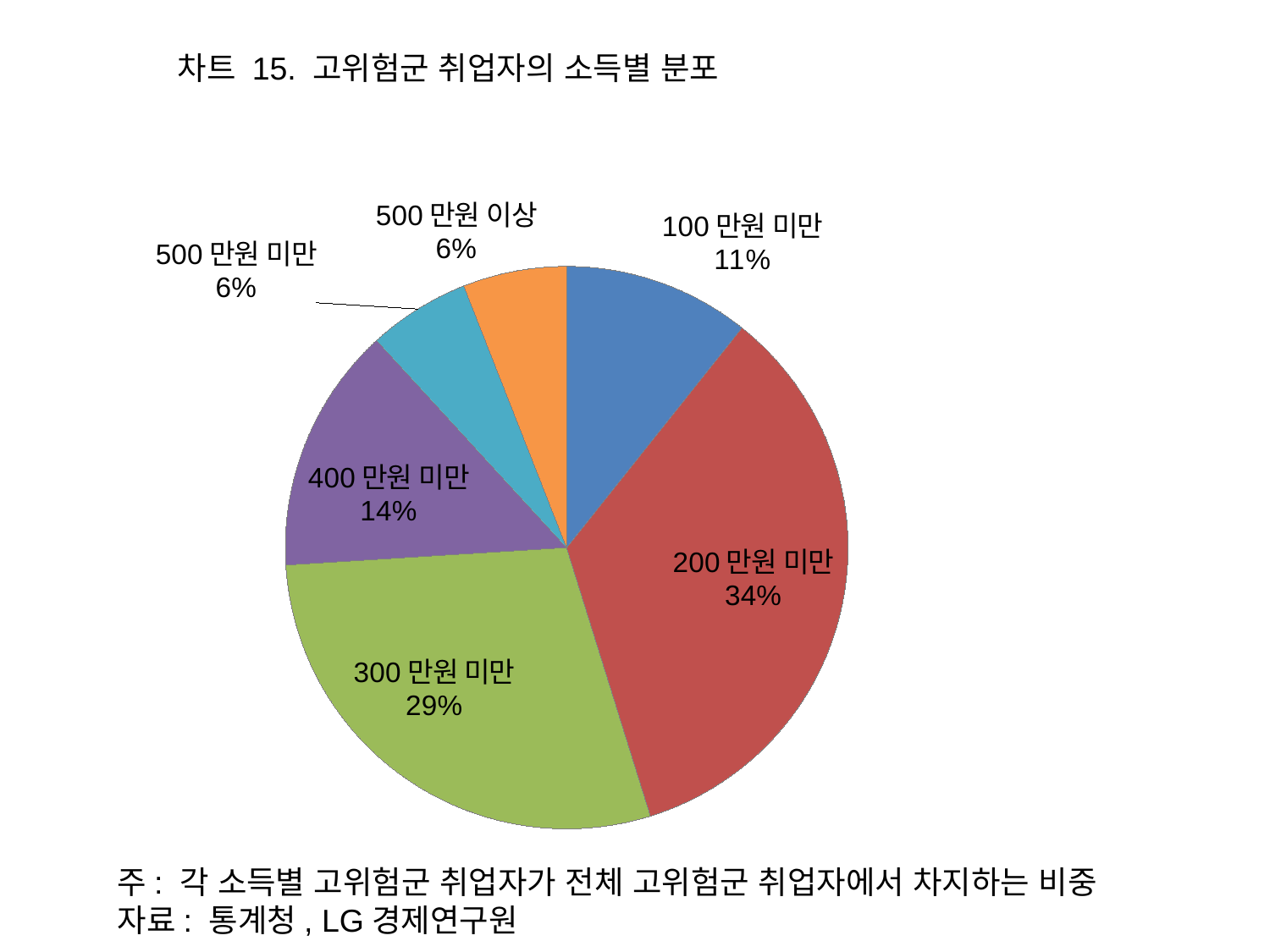

차트 15. 고위험군 취업자의 소득별 분포

### Chart

| Category | 판매 |
|---|---|
| 100만원 미만 | 939161.4889999997 |
| 200만원 미만 | 3023256.56 |
| 300만원 미만 | 2527785.9539999994 |
| 400만원 미만 | 1243955.8300000003 |
| 500만원 미만 | 512772.89499999955 |
| 500만원 이상 | 522456.7810000001 |
주: 각 소득별 고위험군 취업자가 전체 고위험군 취업자에서 차지하는 비중
자료: 통계청, LG경제연구원